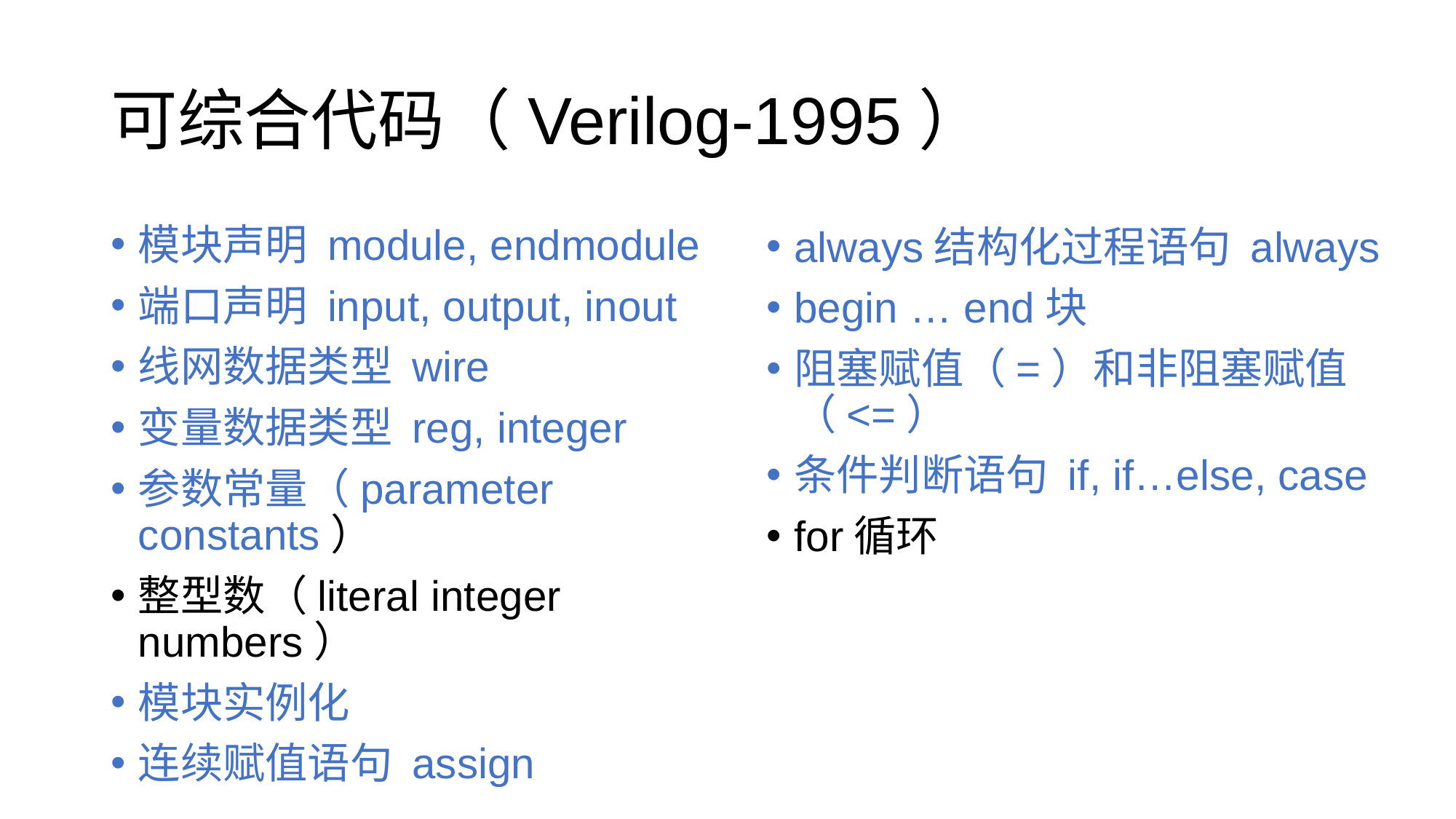

# 可综合代码（Verilog-1995）
模块声明 module, endmodule
端口声明 input, output, inout
线网数据类型 wire
变量数据类型 reg, integer
参数常量（parameter constants）
整型数（literal integer numbers）
模块实例化
连续赋值语句 assign

always结构化过程语句 always
begin … end块
阻塞赋值（=）和非阻塞赋值（<=）
条件判断语句 if, if…else, case
for循环